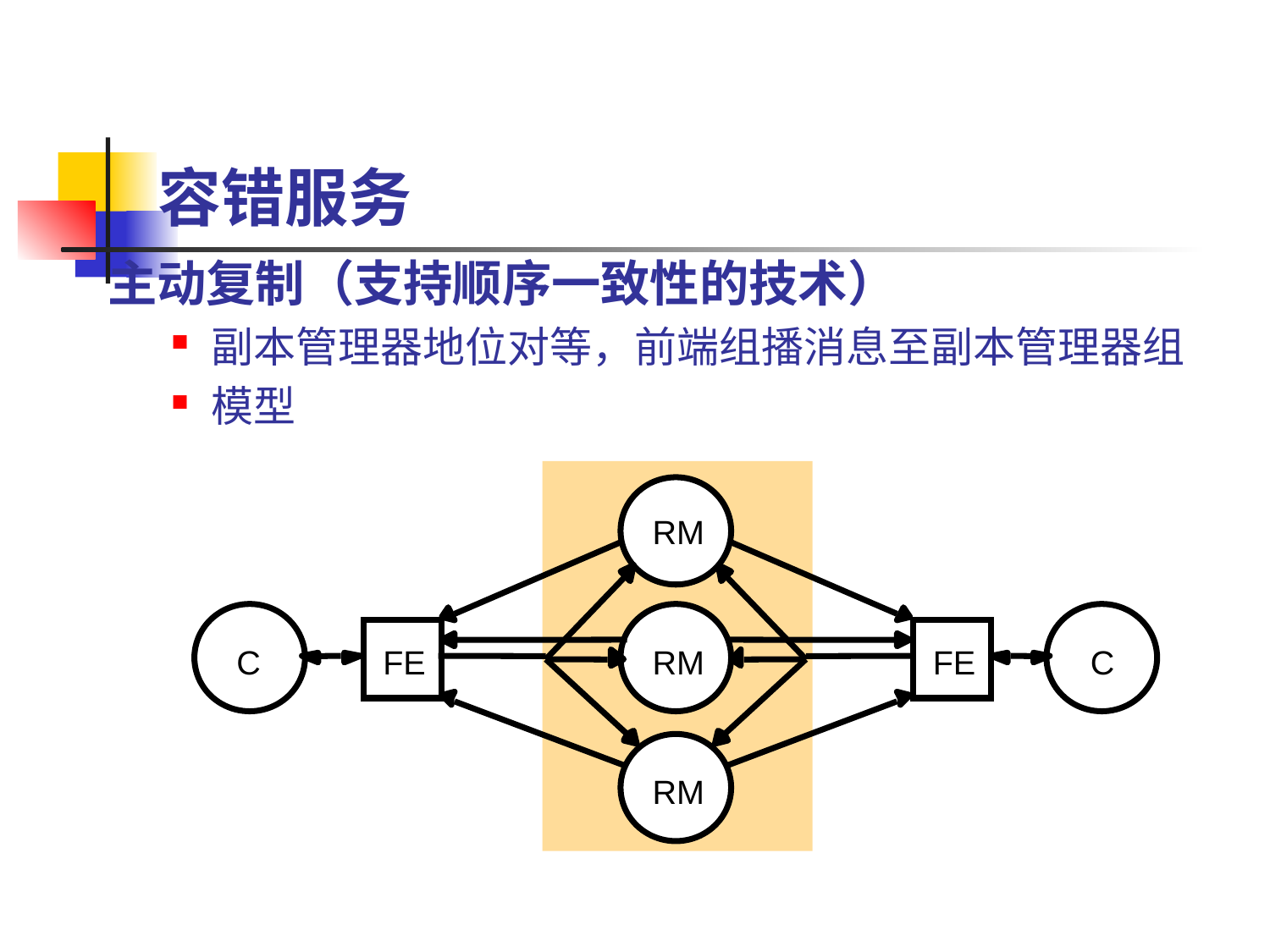

# 容错服务
主动复制（支持顺序一致性的技术）
副本管理器地位对等，前端组播消息至副本管理器组
模型

RM

C
FE
RM
FE
C

RM